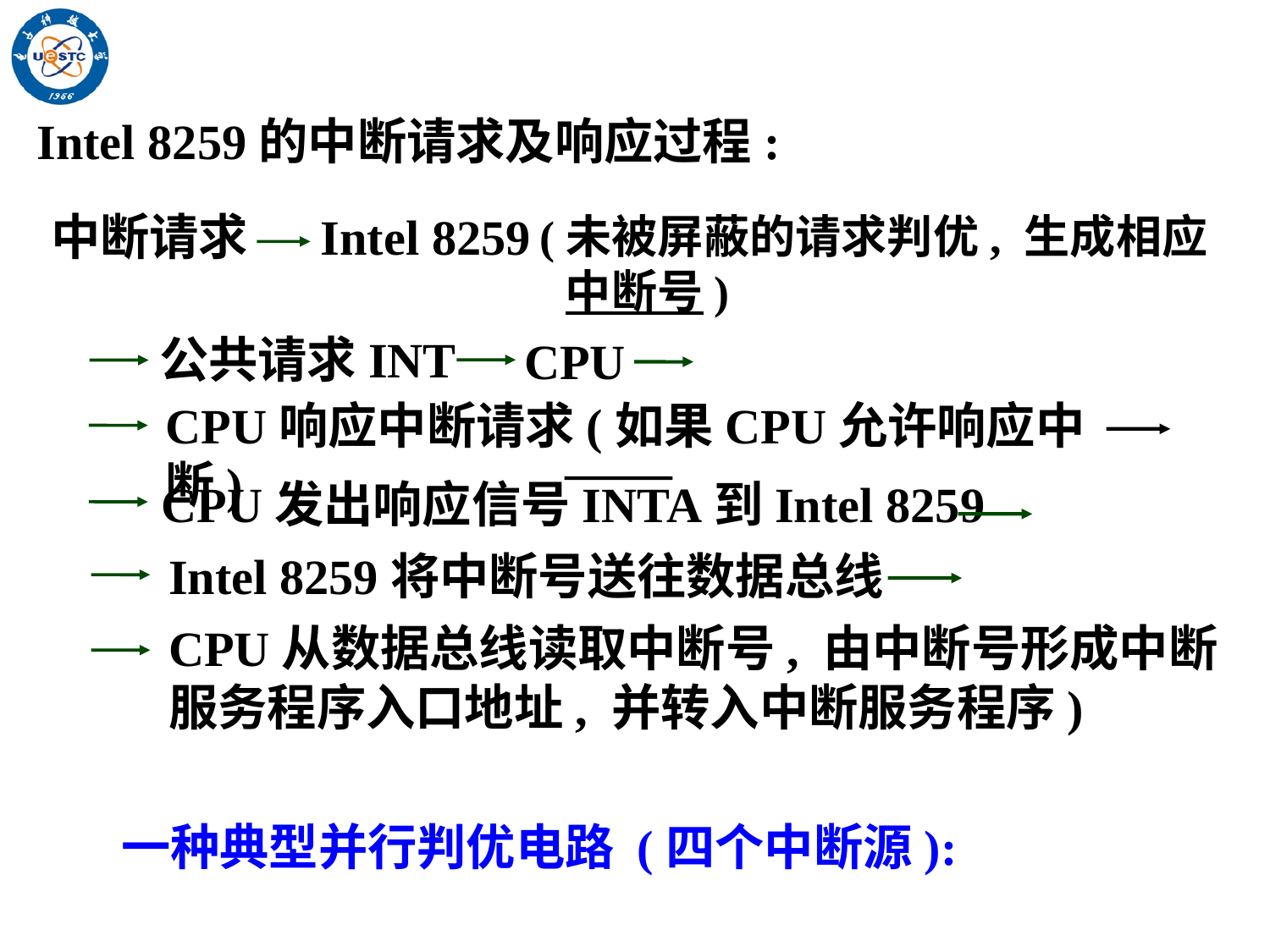

Intel 8259的中断请求及响应过程:
中断请求
Intel 8259
(未被屏蔽的请求判优, 生成相应中断号)

公共请求INT
CPU

CPU响应中断请求(如果CPU允许响应中断)

CPU发出响应信号INTA到Intel 8259

Intel 8259将中断号送往数据总线

CPU从数据总线读取中断号, 由中断号形成中断服务程序入口地址, 并转入中断服务程序)

一种典型并行判优电路 (四个中断源):